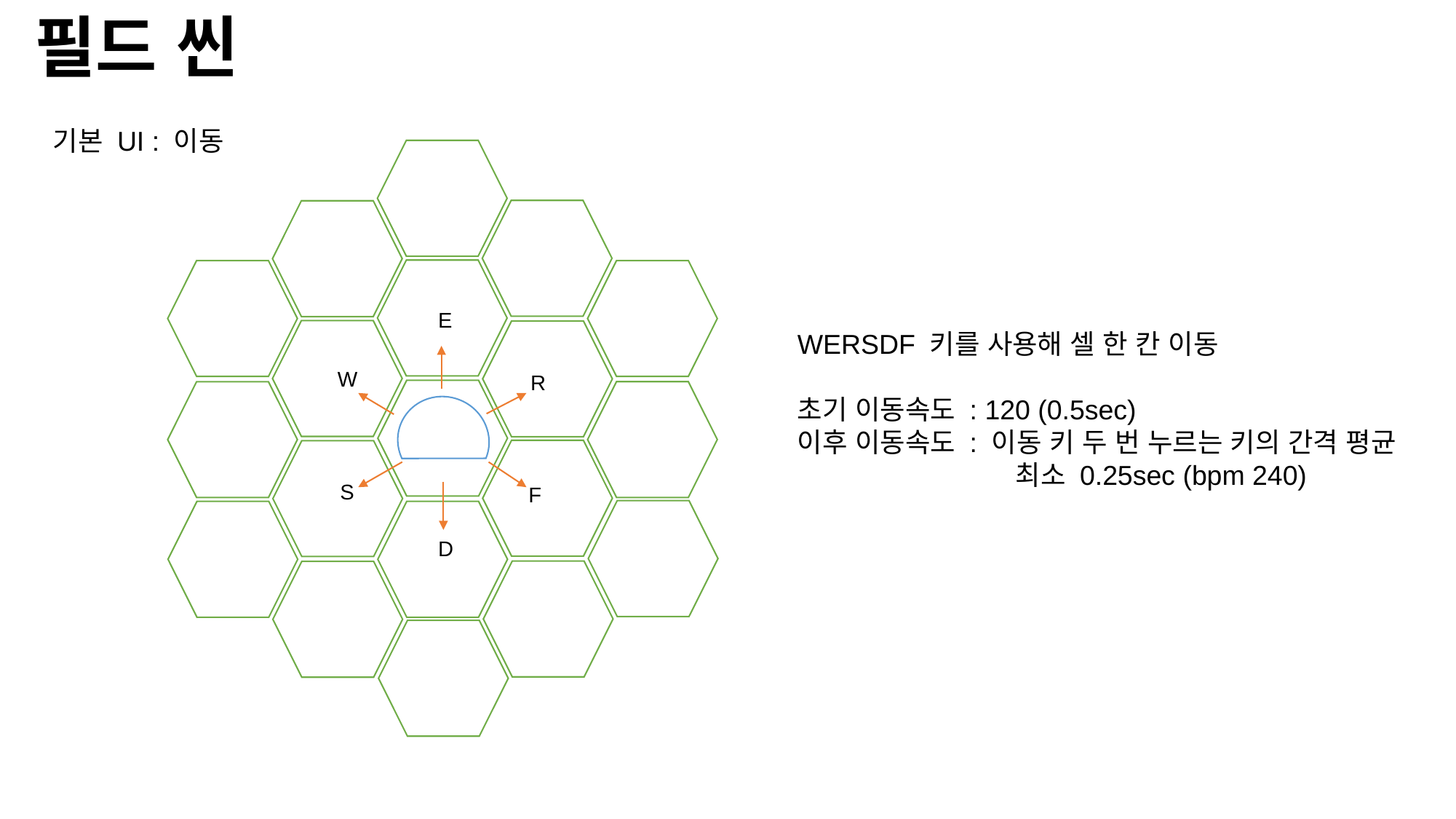

필드 씬
기본 UI : 이동

E

WERSDF 키를 사용해 셀 한 칸 이동

초기 이동속도 : 120 (0.5sec)
이후 이동속도 : 이동 키 두 번 누르는 키의 간격 평균
		최소 0.25sec (bpm 240)
W
R

S
F

D